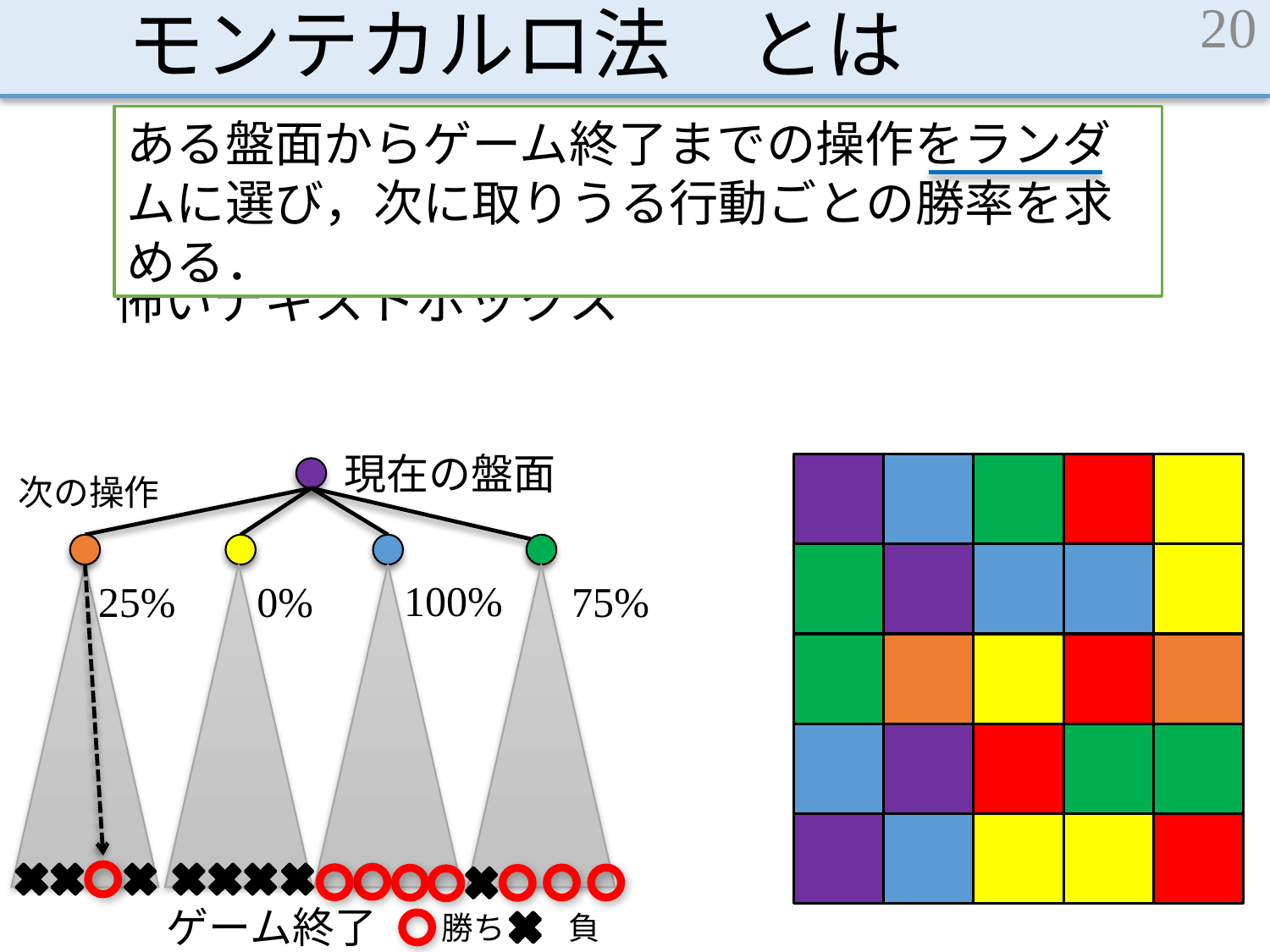

# モンテカルロ法　とは
20
ある盤面からゲーム終了までの操作をランダムに選び，次に取りうる行動ごとの勝率を求める．
怖いテキストボックス
現在の盤面

次の操作

100%
25%
0%
75%

ゲーム終了
勝ち　　負け